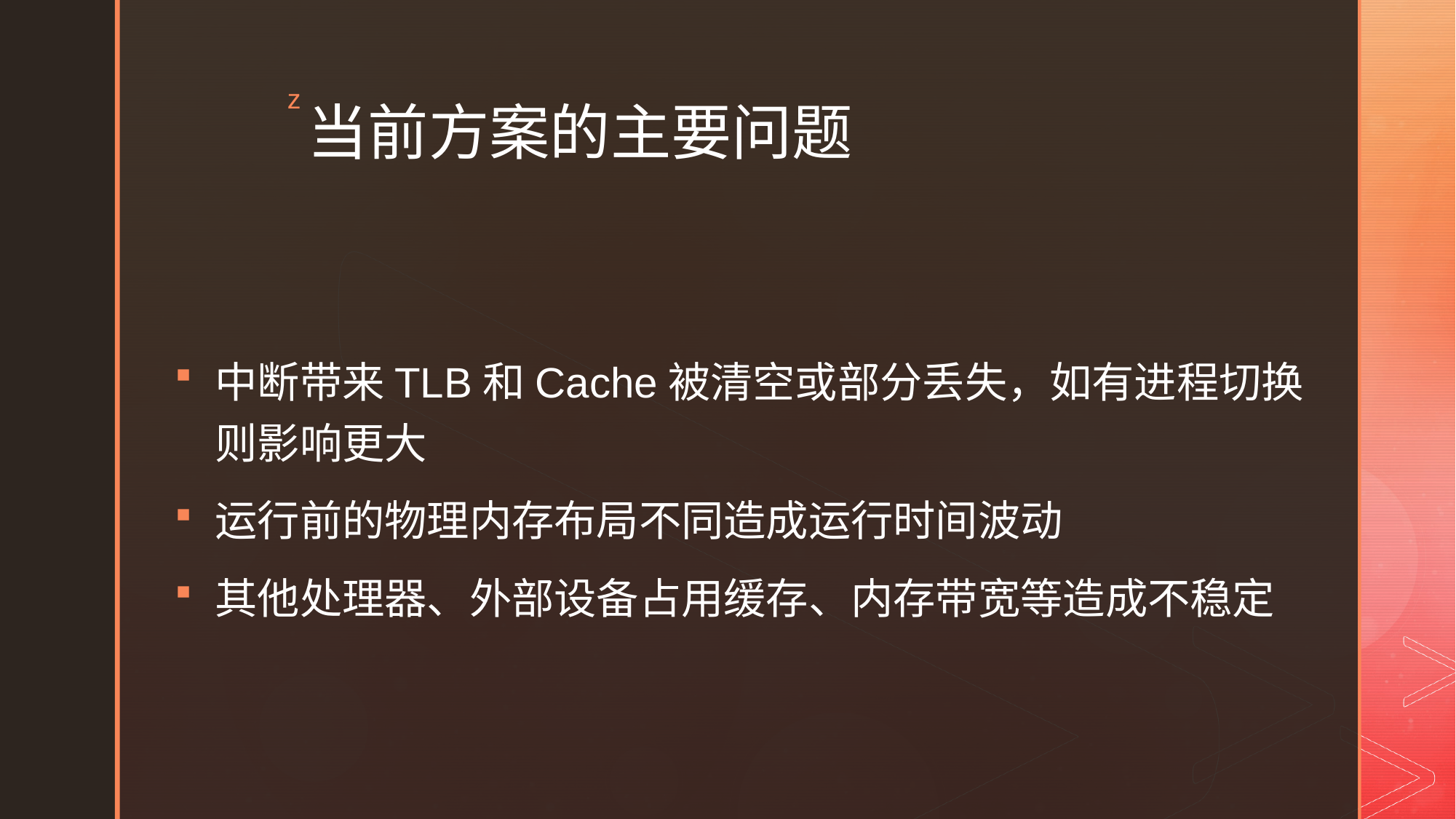

# 当前方案的主要问题
中断带来TLB和Cache被清空或部分丢失，如有进程切换则影响更大
运行前的物理内存布局不同造成运行时间波动
其他处理器、外部设备占用缓存、内存带宽等造成不稳定